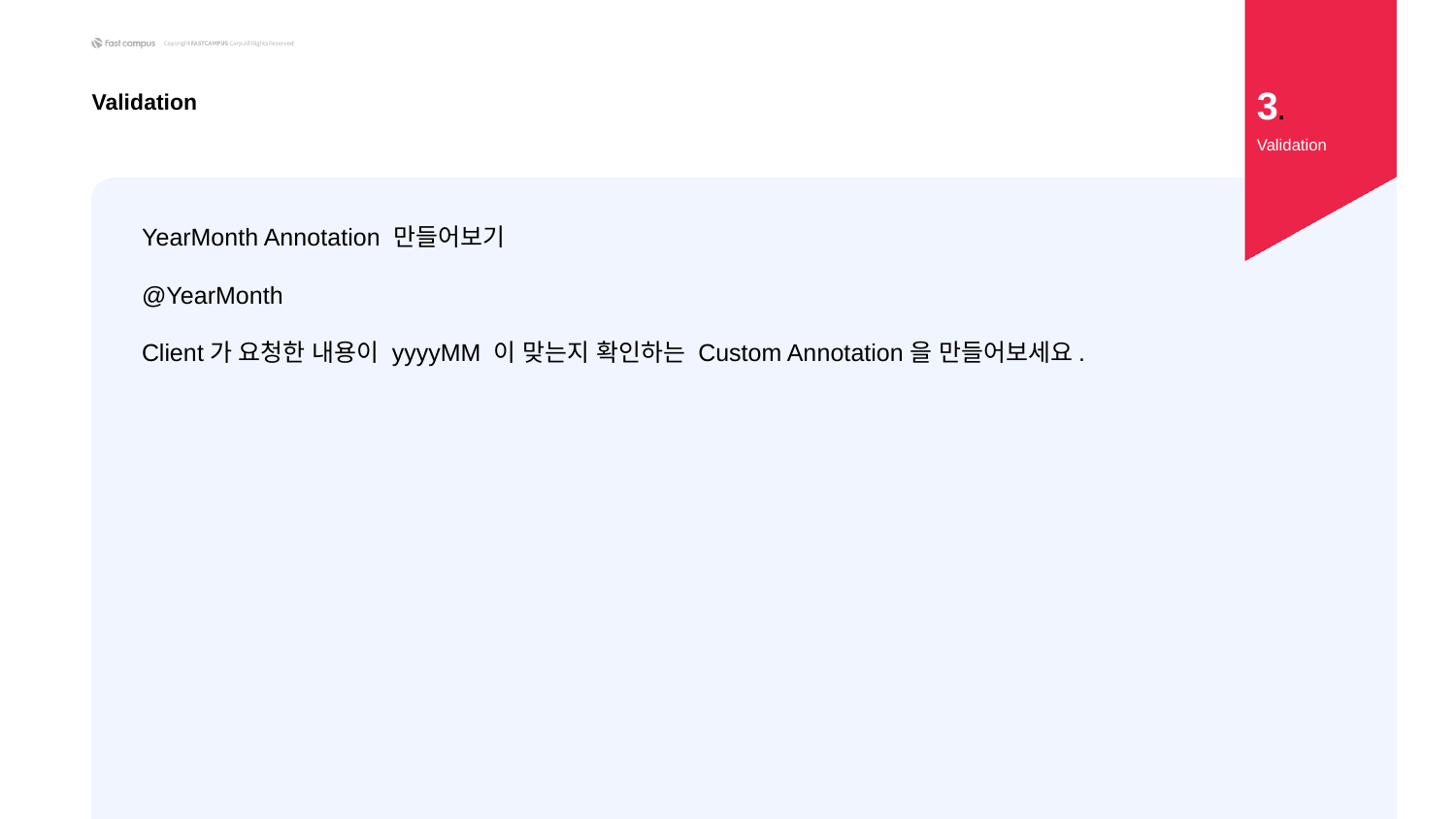

3.
Validation
Validation
YearMonth Annotation 만들어보기

@YearMonth

Client가 요청한 내용이 yyyyMM 이 맞는지 확인하는 Custom Annotation을 만들어보세요.